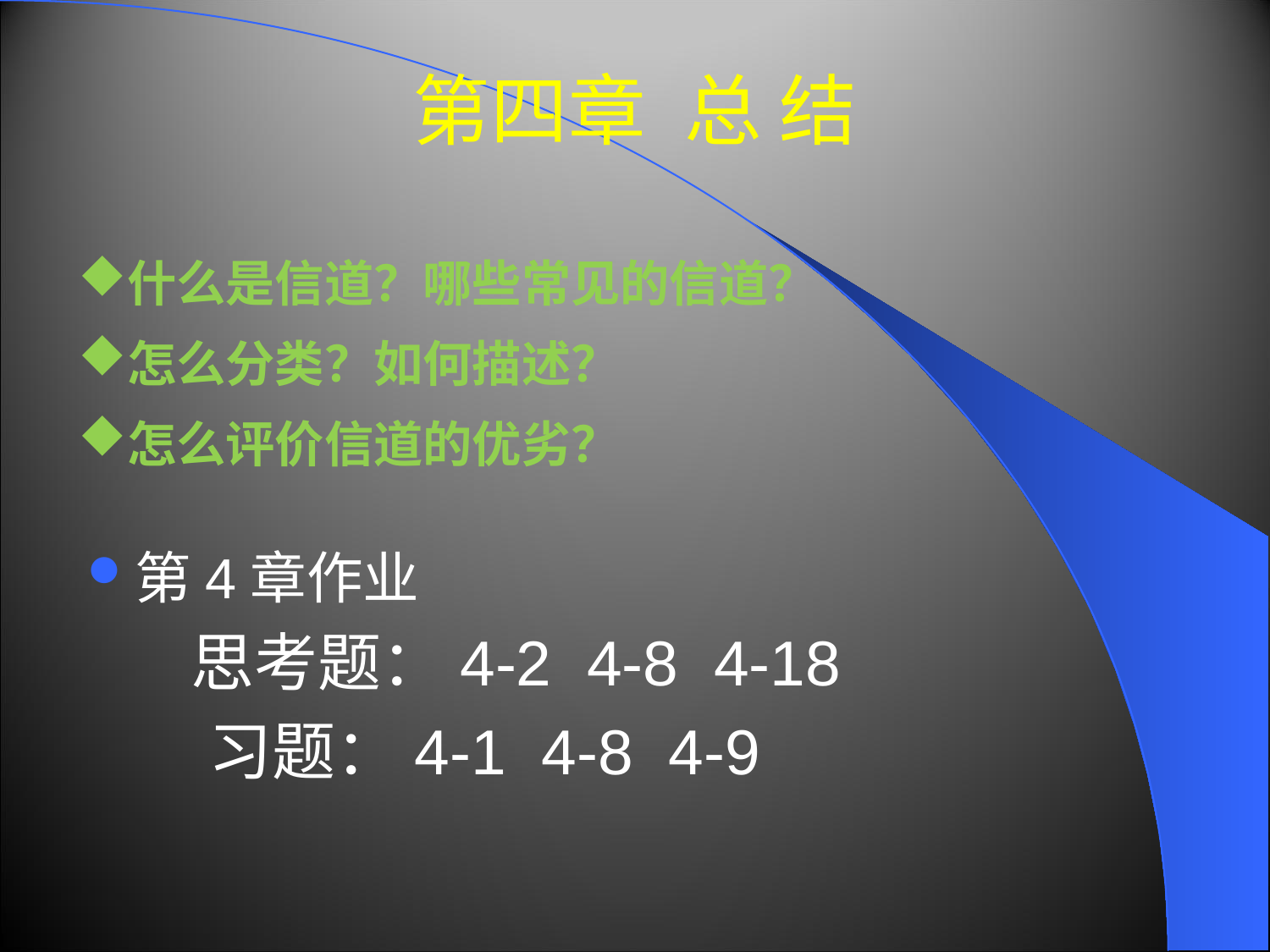

第四章	 总 结
什么是信道？哪些常见的信道？
怎么分类？如何描述？
怎么评价信道的优劣？
第4章作业
	思考题：4-2  4-8  4-18
   习题：4-1  4-8  4-9